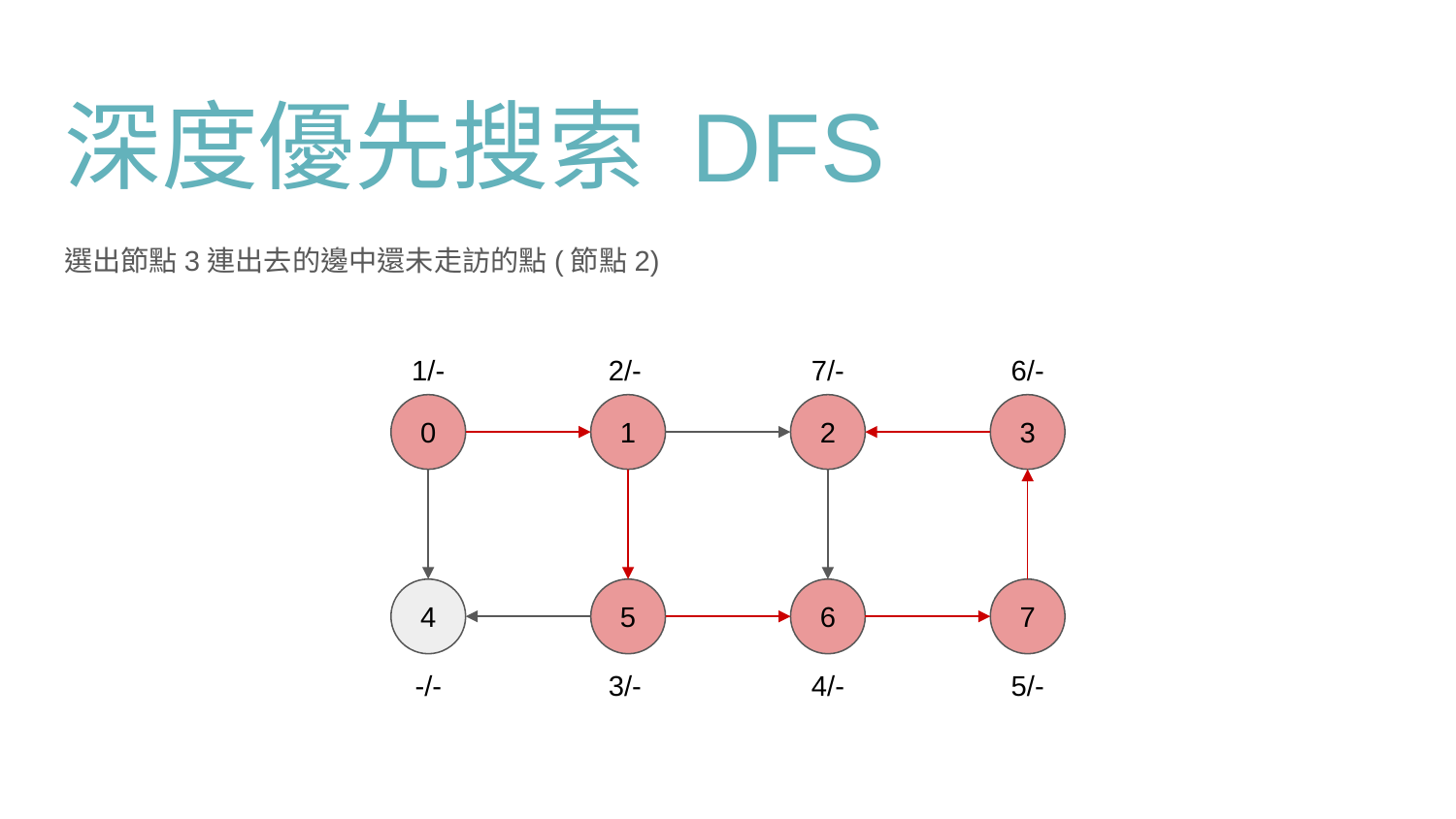

# 深度優先搜索 DFS
選出節點3連出去的邊中還未走訪的點(節點2)
1/-
2/-
7/-
6/-
0
1
2
3
4
5
6
7
-/-
3/-
4/-
5/-